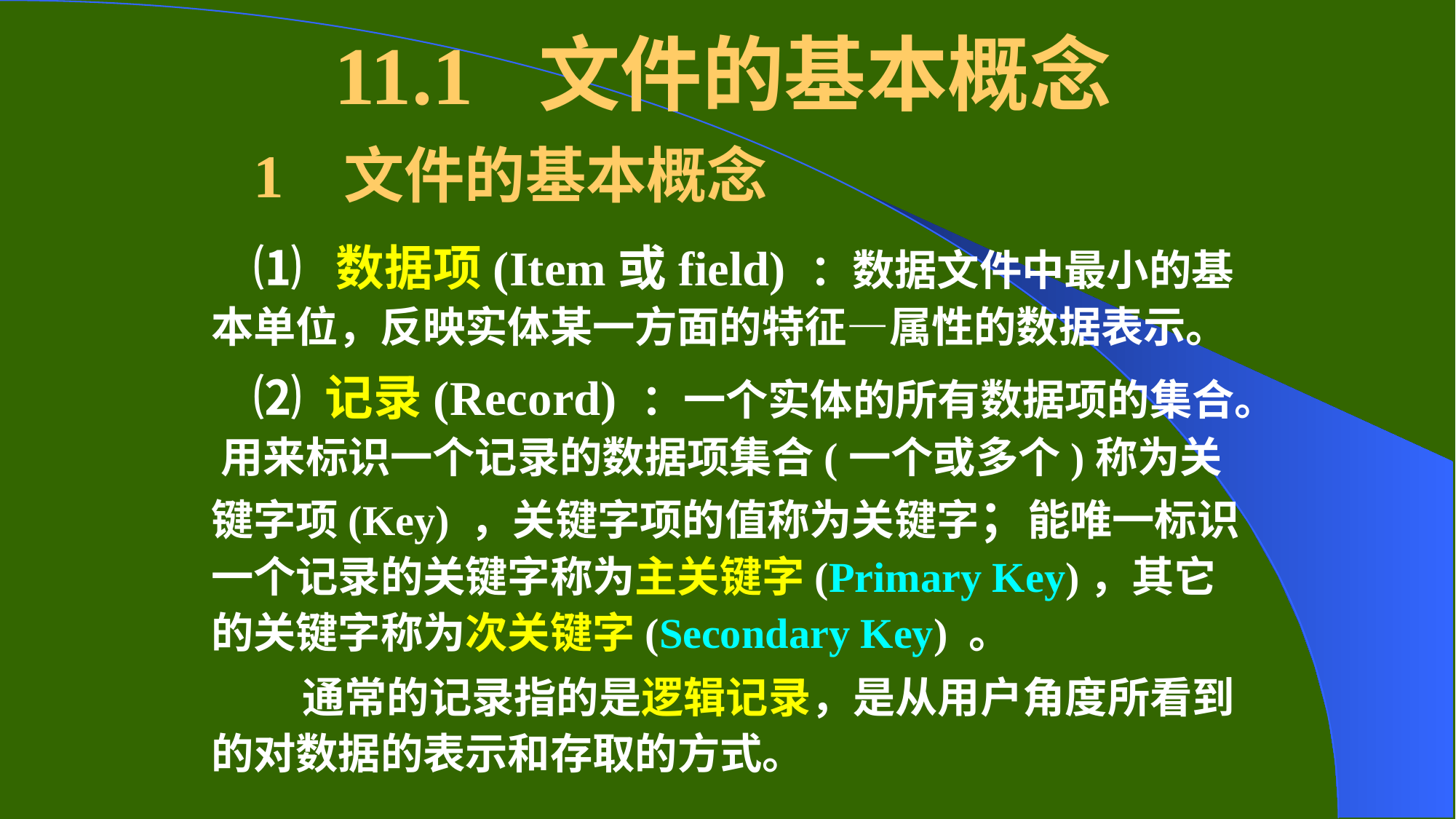

# 11.1  文件的基本概念
1   文件的基本概念
⑴  数据项(Item或field) ：数据文件中最小的基本单位，反映实体某一方面的特征—属性的数据表示。
⑵ 记录(Record) ：一个实体的所有数据项的集合。 用来标识一个记录的数据项集合(一个或多个)称为关键字项(Key) ，关键字项的值称为关键字；能唯一标识一个记录的关键字称为主关键字(Primary Key)，其它的关键字称为次关键字(Secondary Key) 。
    通常的记录指的是逻辑记录，是从用户角度所看到的对数据的表示和存取的方式。